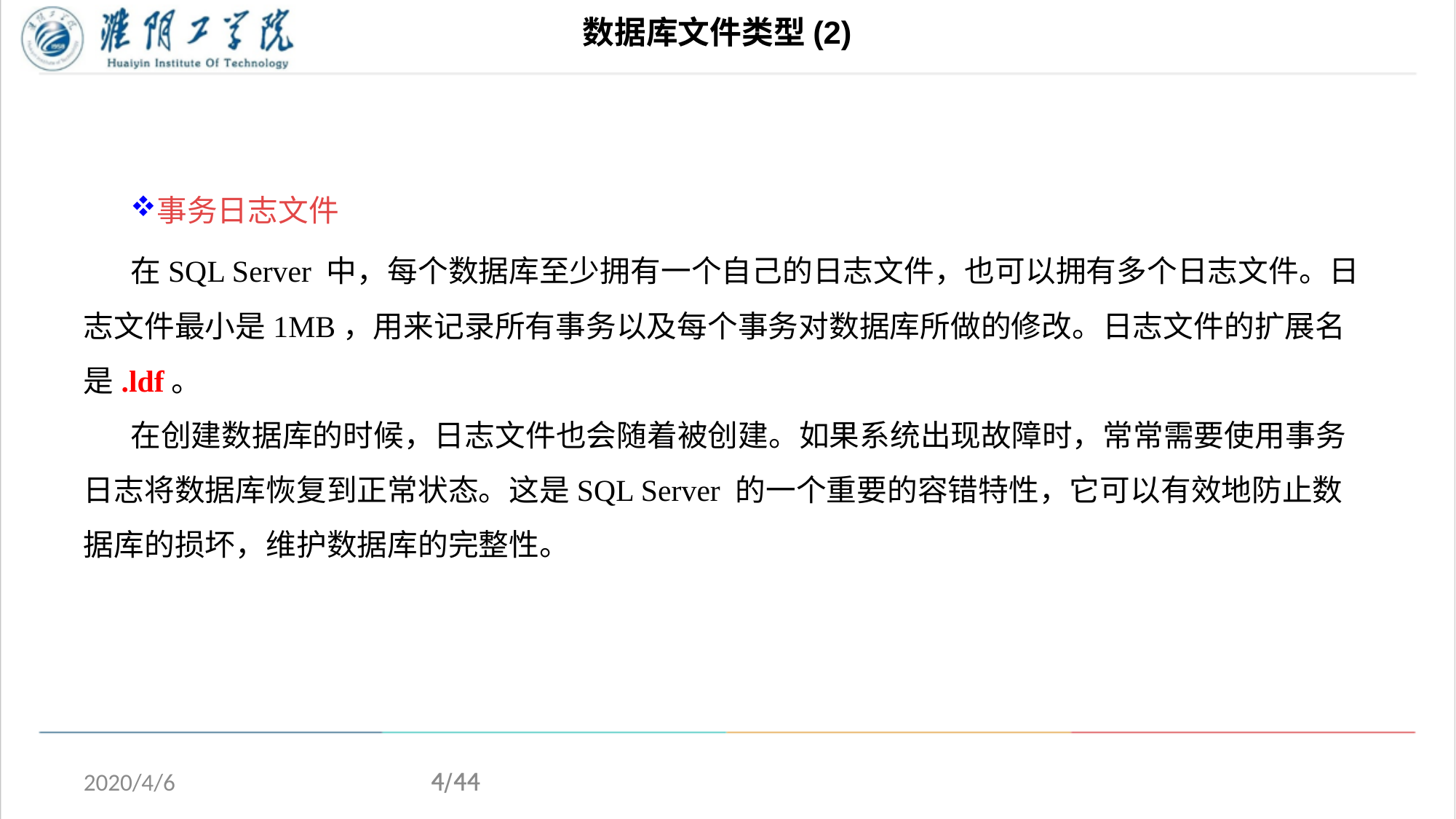

# 数据库文件类型(2)
事务日志文件
在SQL Server 中，每个数据库至少拥有一个自己的日志文件，也可以拥有多个日志文件。日志文件最小是1MB，用来记录所有事务以及每个事务对数据库所做的修改。日志文件的扩展名是.ldf。
在创建数据库的时候，日志文件也会随着被创建。如果系统出现故障时，常常需要使用事务日志将数据库恢复到正常状态。这是SQL Server 的一个重要的容错特性，它可以有效地防止数据库的损坏，维护数据库的完整性。
4/44
2020/4/6